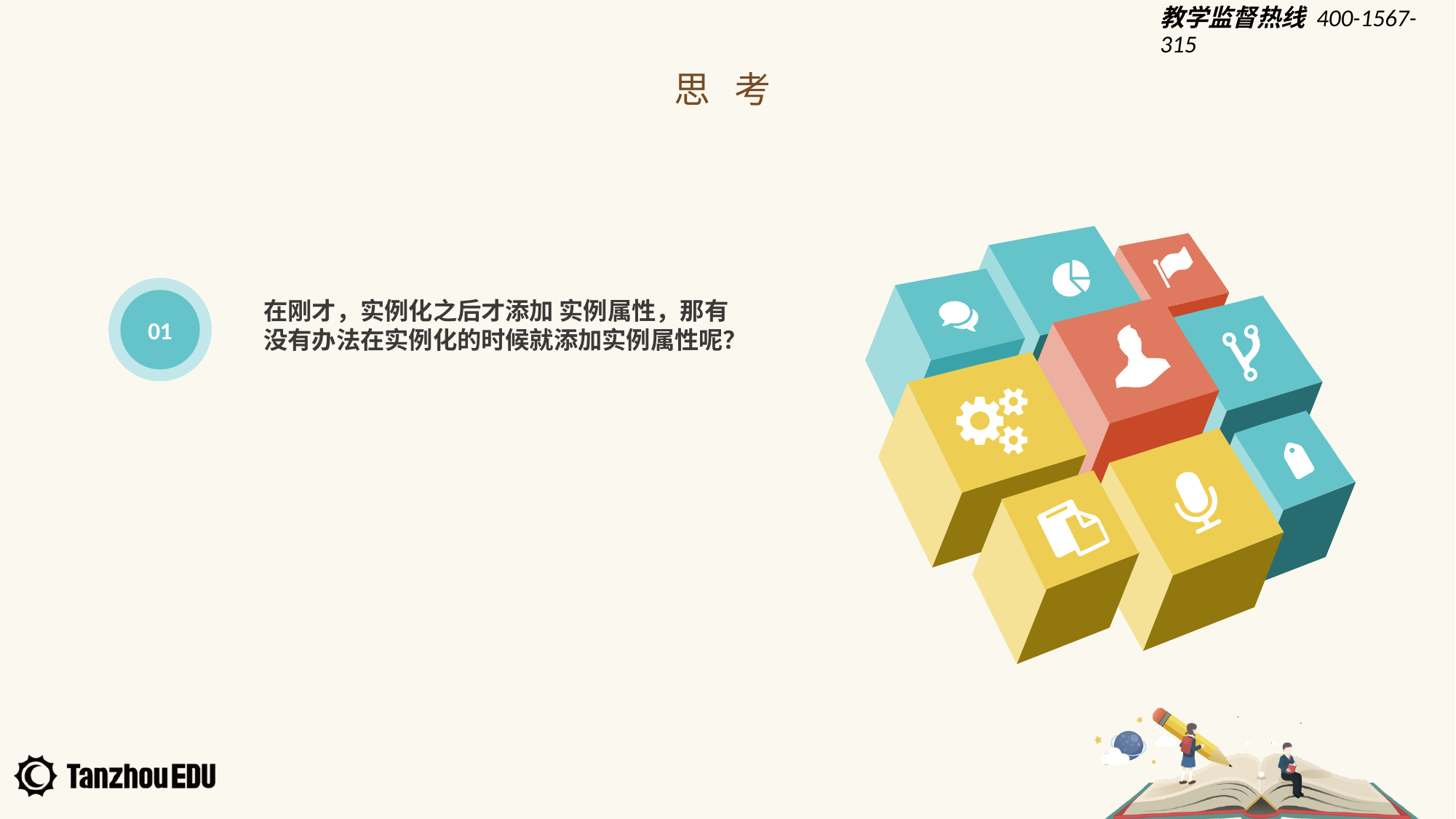

思   考

01
在刚才，实例化之后才添加 实例属性，那有没有办法在实例化的时候就添加实例属性呢？